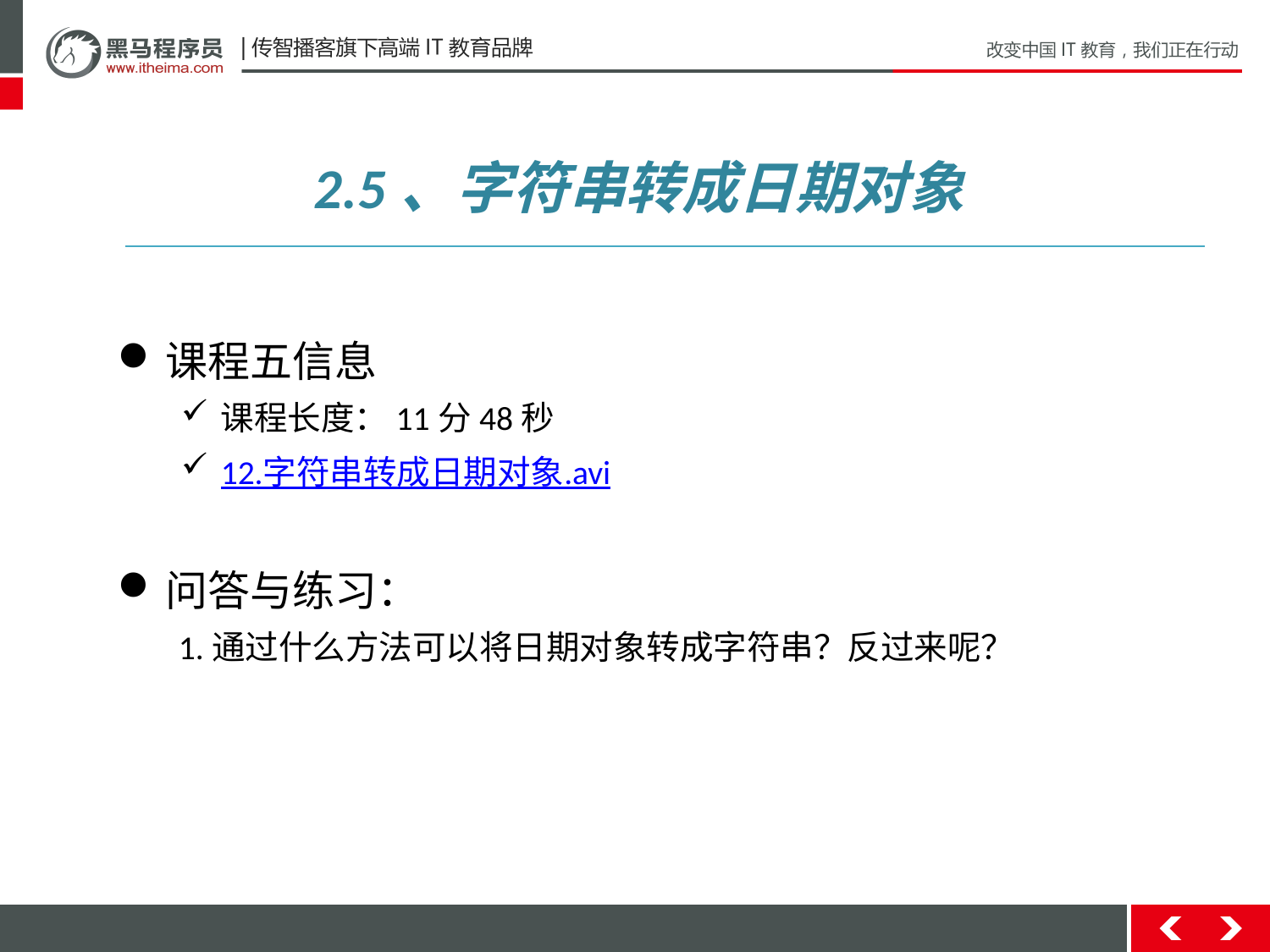

2.5、字符串转成日期对象

课程五信息
课程长度：11分48秒
12.字符串转成日期对象.avi

问答与练习：
        1.通过什么方法可以将日期对象转成字符串？反过来呢？